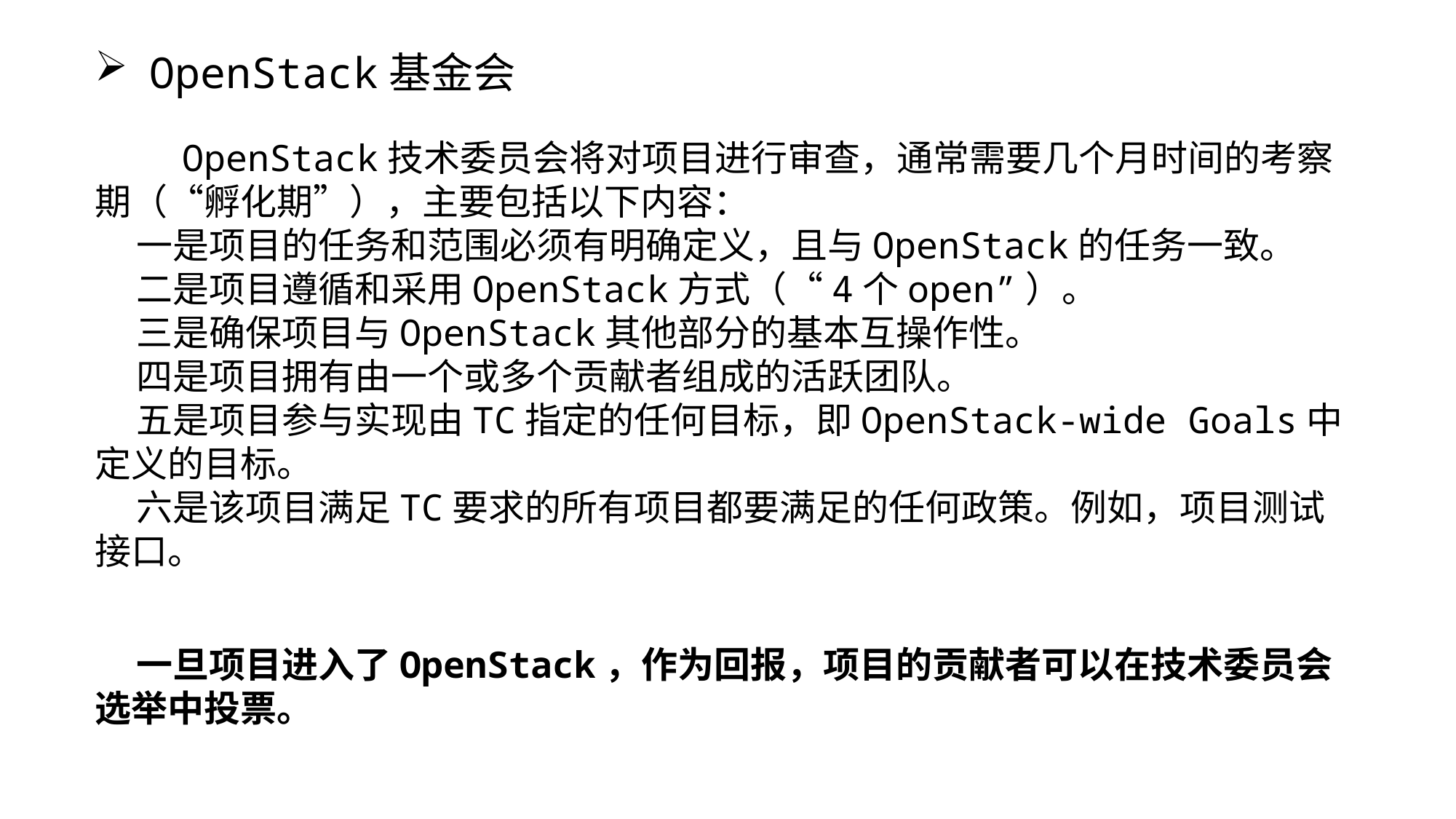

OpenStack基金会
    OpenStack技术委员会将对项目进行审查，通常需要几个月时间的考察期（“孵化期”），主要包括以下内容：
    一是项目的任务和范围必须有明确定义，且与OpenStack的任务一致。
    二是项目遵循和采用OpenStack方式（“4个open”）。
    三是确保项目与OpenStack其他部分的基本互操作性。
    四是项目拥有由一个或多个贡献者组成的活跃团队。
    五是项目参与实现由TC指定的任何目标，即OpenStack-wide Goals中定义的目标。
    六是该项目满足TC要求的所有项目都要满足的任何政策。例如，项目测试接口。
    一旦项目进入了OpenStack，作为回报，项目的贡献者可以在技术委员会选举中投票。